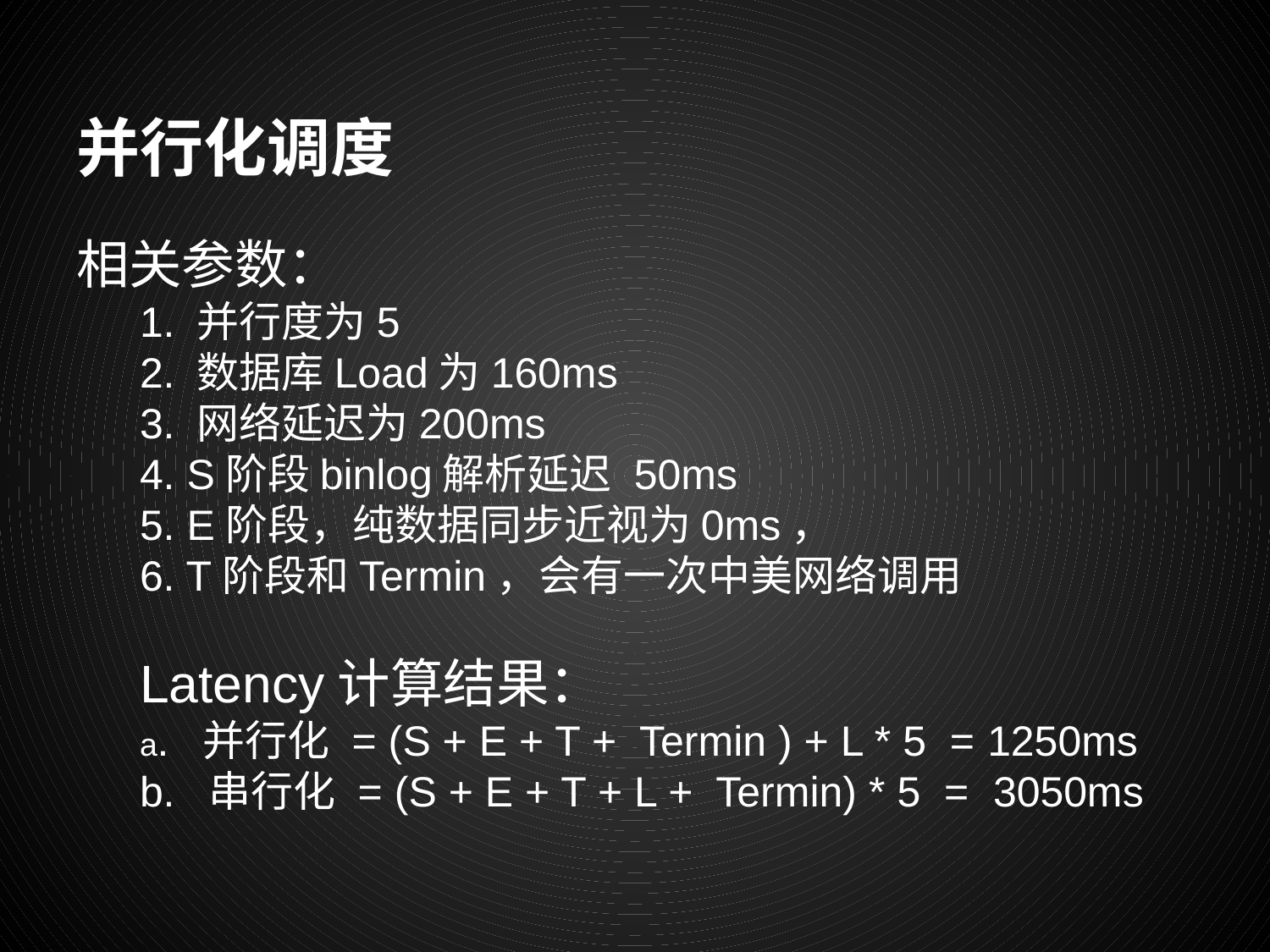

# 并行化调度
相关参数：
1. 并行度为5
2. 数据库Load为160ms
3. 网络延迟为200ms
4. S阶段binlog解析延迟 50ms
5. E阶段，纯数据同步近视为0ms，
6. T阶段和Termin，会有一次中美网络调用

Latency计算结果：
a.  并行化 = (S + E + T +  Termin ) + L * 5  = 1250ms
b.  串行化 = (S + E + T + L +  Termin) * 5  =  3050ms